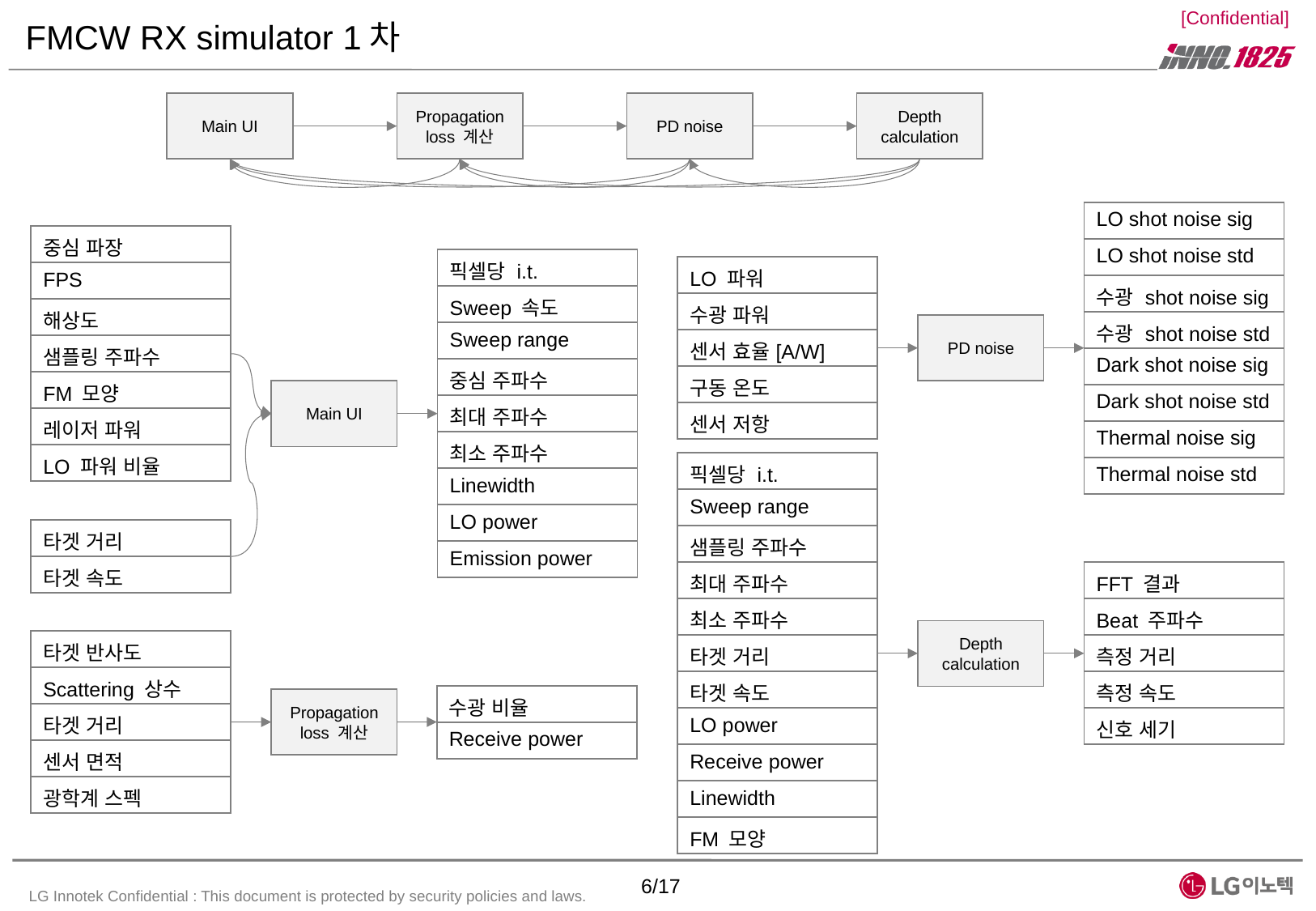

# FMCW RX simulator 1차
Main UI
Propagation loss 계산
PD noise
Depth calculation
| LO shot noise sig |
| --- |
| LO shot noise std |
| 수광 shot noise sig |
| 수광 shot noise std |
| Dark shot noise sig |
| Dark shot noise std |
| Thermal noise sig |
| Thermal noise std |
| 중심 파장 |
| --- |
| FPS |
| 해상도 |
| 샘플링 주파수 |
| FM 모양 |
| 레이저 파워 |
| LO 파워 비율 |
| 픽셀당 i.t. |
| --- |
| Sweep 속도 |
| Sweep range |
| 중심 주파수 |
| 최대 주파수 |
| 최소 주파수 |
| Linewidth |
| LO power |
| Emission power |
| LO 파워 |
| --- |
| 수광 파워 |
| 센서 효율[A/W] |
| 구동 온도 |
| 센서 저항 |
PD noise
Main UI
| 픽셀당 i.t. |
| --- |
| Sweep range |
| 샘플링 주파수 |
| 최대 주파수 |
| 최소 주파수 |
| 타겟 거리 |
| 타겟 속도 |
| LO power |
| Receive power |
| Linewidth |
| FM 모양 |
| 타겟 거리 |
| --- |
| 타겟 속도 |
| FFT 결과 |
| --- |
| Beat 주파수 |
| 측정 거리 |
| 측정 속도 |
| 신호 세기 |
Depth calculation
| 타겟 반사도 |
| --- |
| Scattering 상수 |
| 타겟 거리 |
| 센서 면적 |
| 광학계 스펙 |
| 수광 비율 |
| --- |
| Receive power |
Propagation loss 계산
6/17